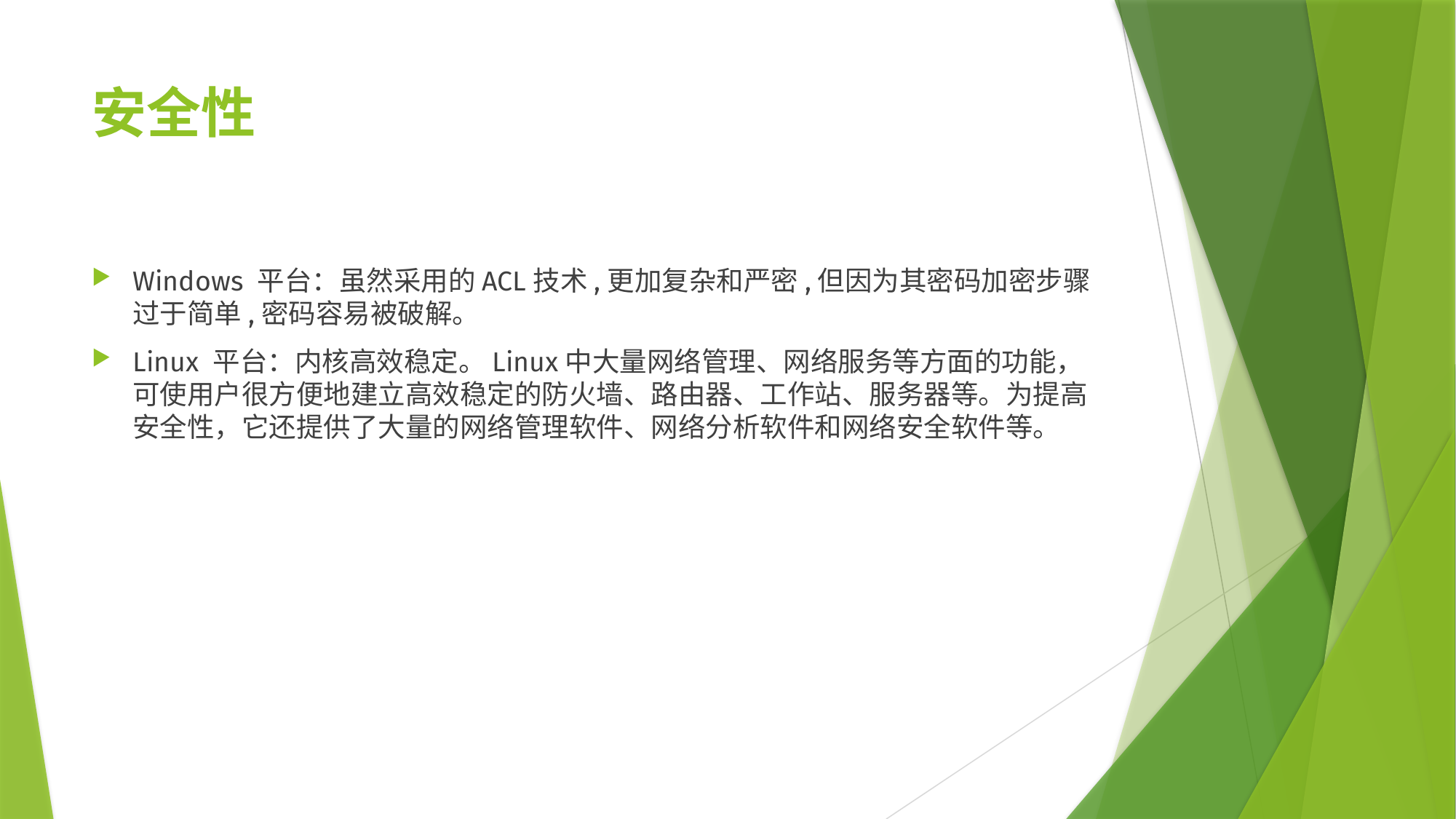

# 安全性
Windows 平台：虽然采用的ACL技术,更加复杂和严密,但因为其密码加密步骤过于简单,密码容易被破解。
Linux 平台：内核高效稳定。Linux中大量网络管理、网络服务等方面的功能，可使用户很方便地建立高效稳定的防火墙、路由器、工作站、服务器等。为提高安全性，它还提供了大量的网络管理软件、网络分析软件和网络安全软件等。